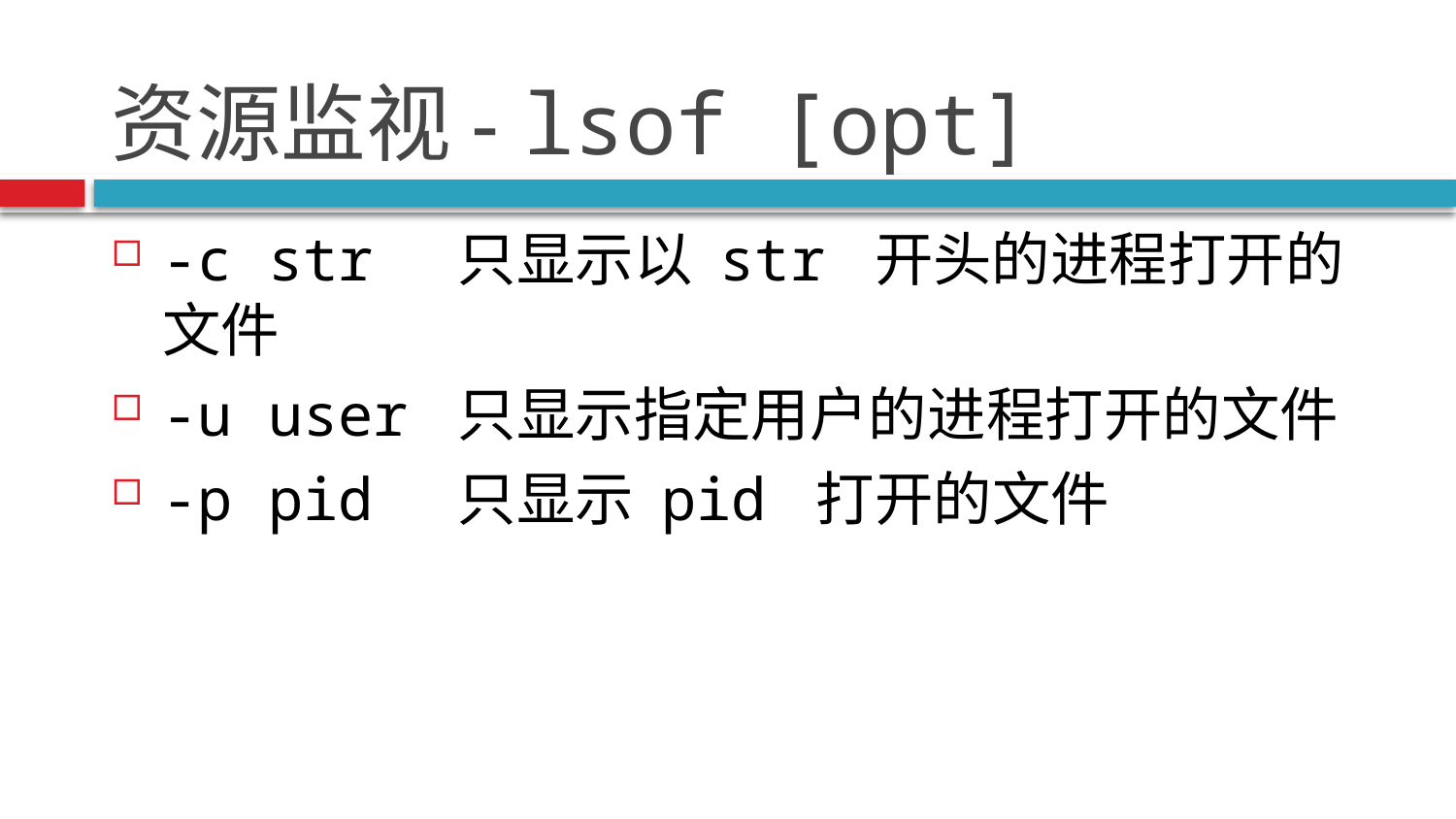

# 资源监视- lsof [opt]
-c str  只显示以 str 开头的进程打开的文件
-u user 只显示指定用户的进程打开的文件
-p pid  只显示 pid 打开的文件